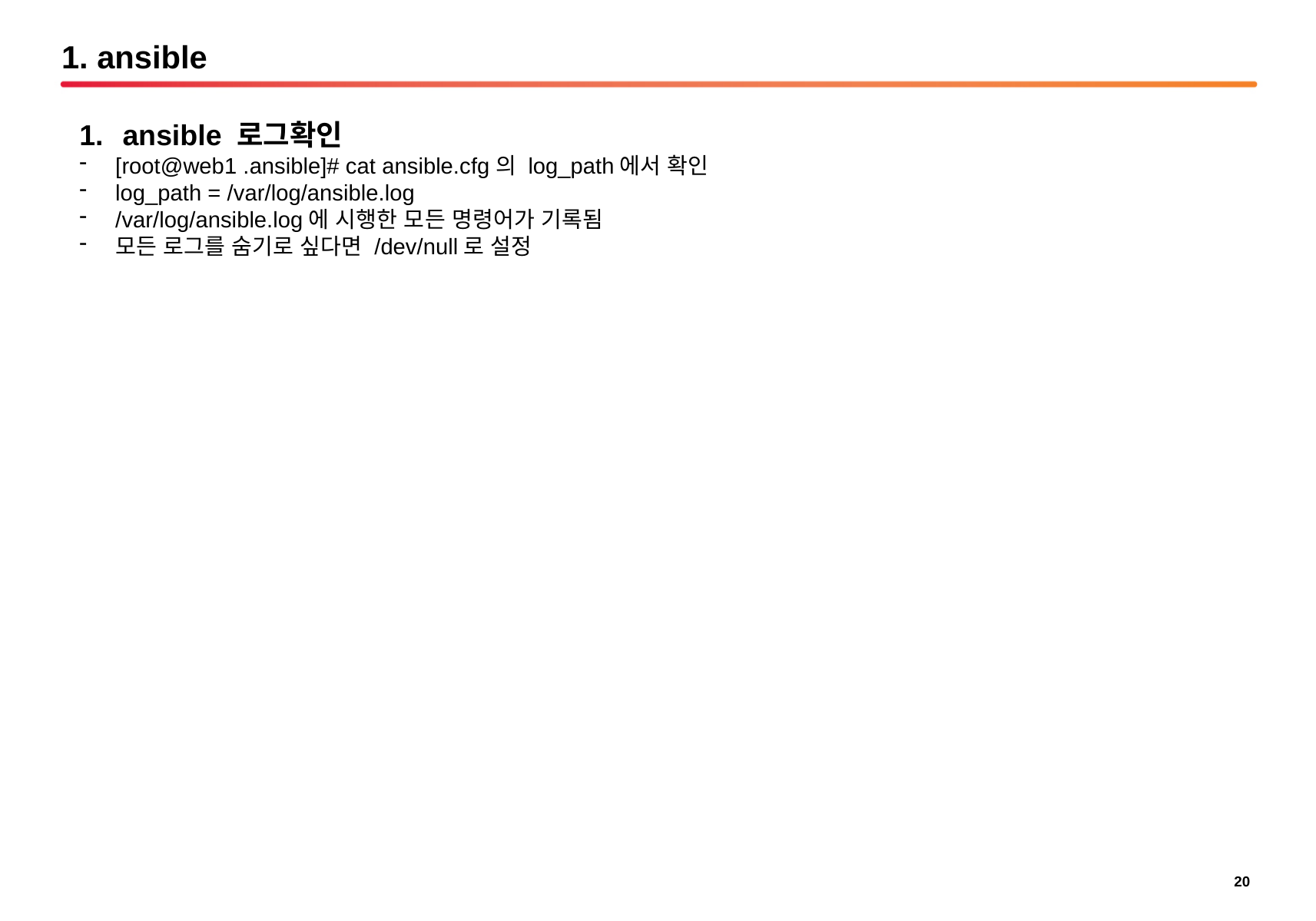

# 1. ansible
ansible 로그확인
[root@web1 .ansible]# cat ansible.cfg의 log_path에서 확인
log_path = /var/log/ansible.log
/var/log/ansible.log에 시행한 모든 명령어가 기록됨
모든 로그를 숨기로 싶다면 /dev/null로 설정